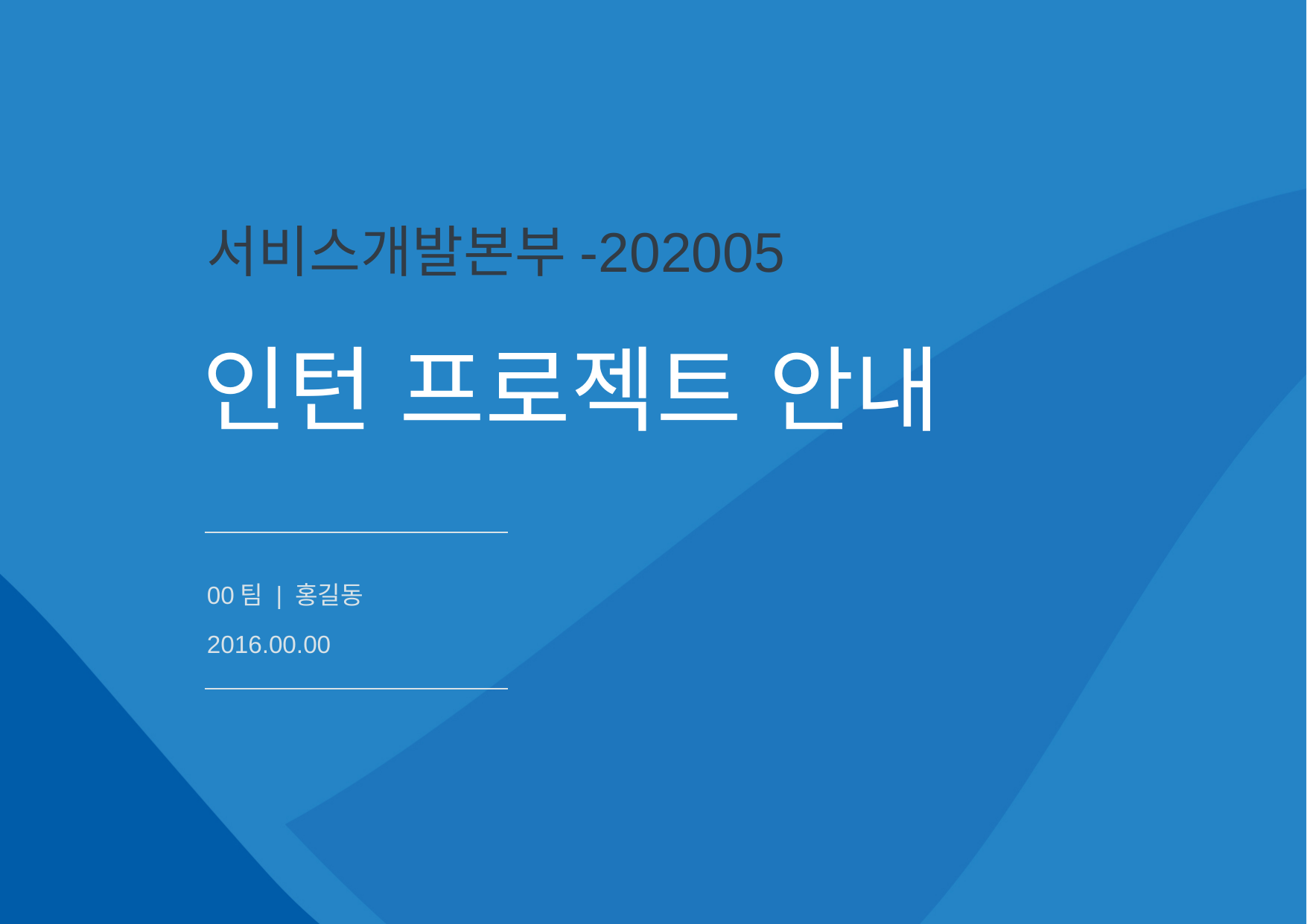

서비스개발본부-202005
# 인턴 프로젝트 안내
00팀 | 홍길동
2016.00.00